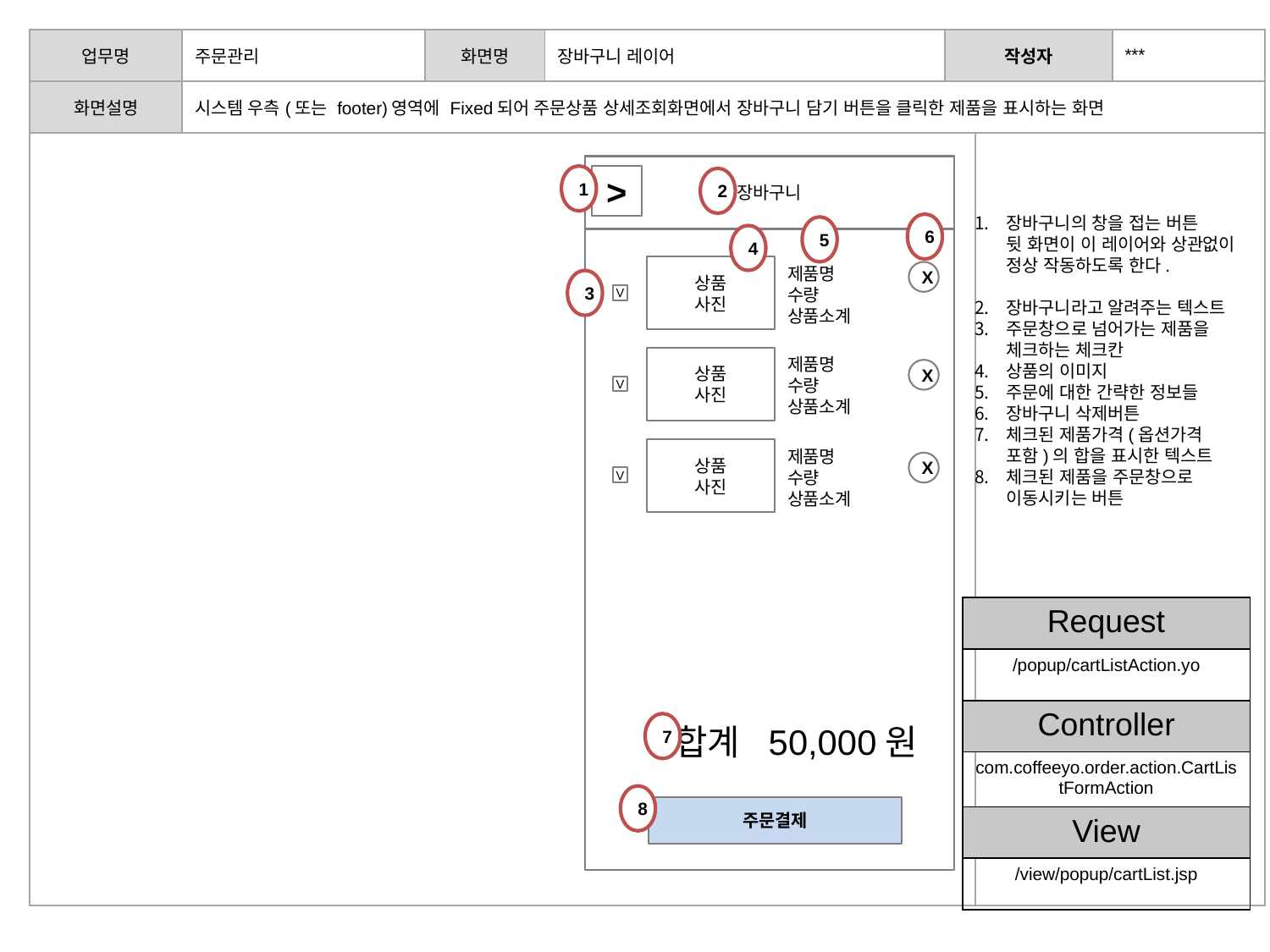

| 업무명 | 주문관리 | 화면명 | 장바구니 레이어 | 작성자 |  | \*\*\* |
| --- | --- | --- | --- | --- | --- | --- |
| 화면설명 | 시스템 우측(또는 footer)영역에 Fixed되어 주문상품 상세조회화면에서 장바구니 담기 버튼을 클릭한 제품을 표시하는 화면 |  |  |  |  |  |
|  |  |  |  |  |  |  |
장바구니

1
>
2
장바구니의 창을 접는 버튼
뒷 화면이 이 레이어와 상관없이 정상 작동하도록 한다.

장바구니라고 알려주는 텍스트
주문창으로 넘어가는 제품을 체크하는 체크칸
상품의 이미지
주문에 대한 간략한 정보들
장바구니 삭제버튼
체크된 제품가격(옵션가격 포함)의 합을 표시한 텍스트
체크된 제품을 주문창으로 이동시키는 버튼
6
5
4
상품
사진
제품명
수량
상품소계
X
3
V
상품
사진
제품명
수량
상품소계
X
V
상품
사진
제품명
수량
상품소계
X
V
| Request |
| --- |
| /popup/cartListAction.yo |
| Controller |
| com.coffeeyo.order.action.CartListFormAction |
| View |
| /view/popup/cartList.jsp |
7
합계  50,000원
8
주문결제